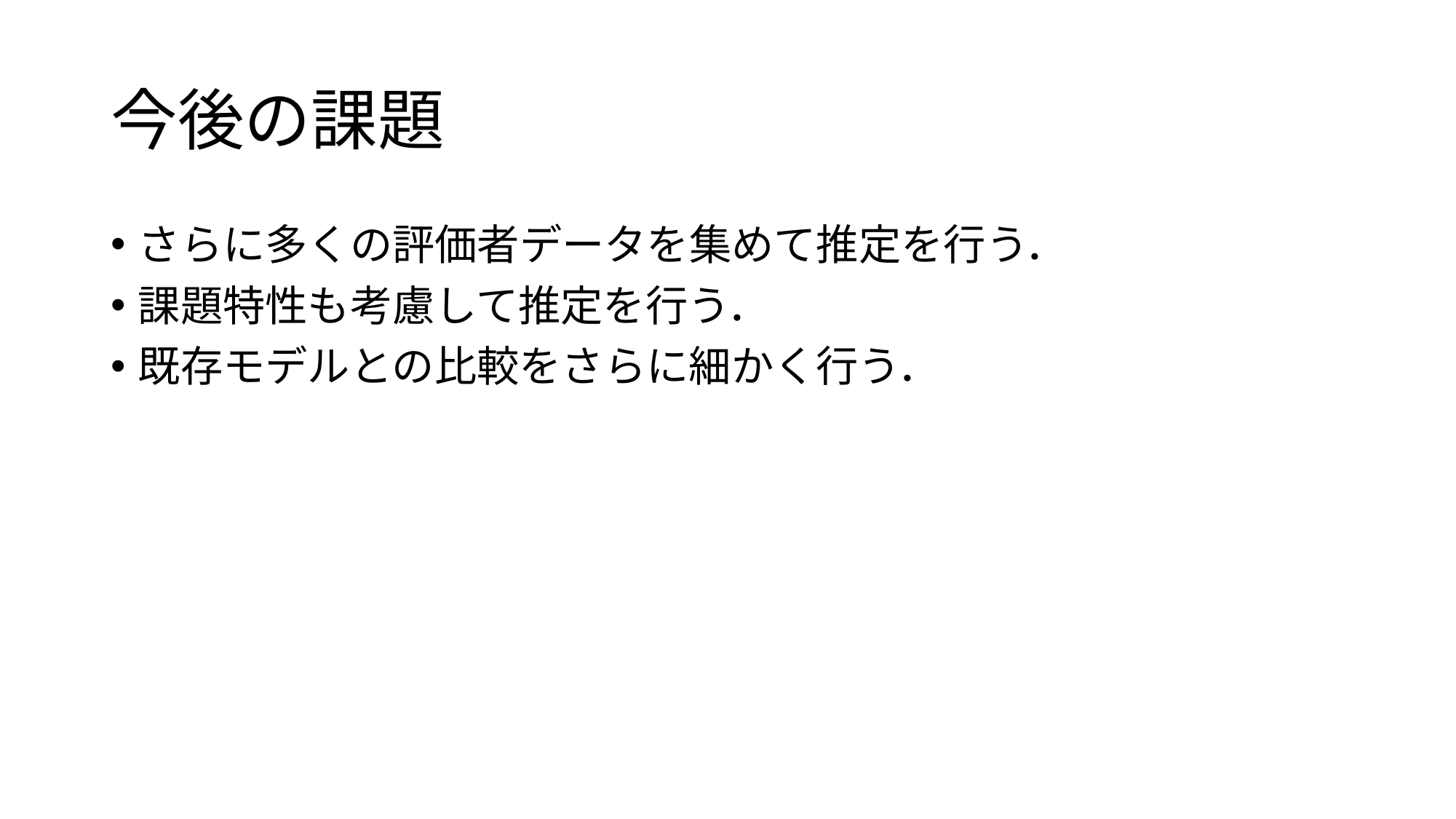

# 今後の課題
さらに多くの評価者データを集めて推定を行う．
課題特性も考慮して推定を行う．
既存モデルとの比較をさらに細かく行う．